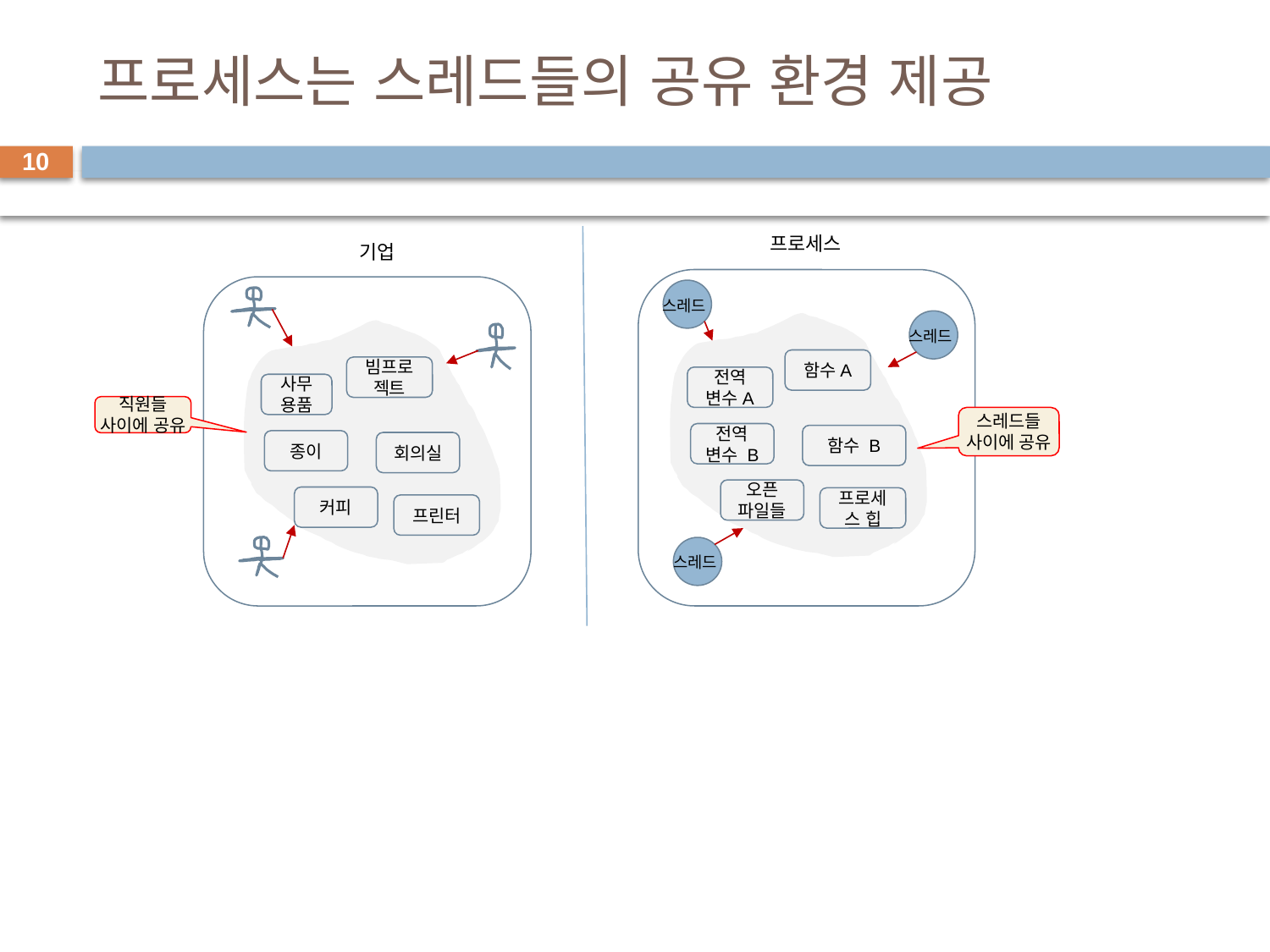

# 프로세스는 스레드들의 공유 환경 제공
10
프로세스
기업

스레드

스레드
함수A
빔프로젝트
전역 변수A
사무용품
직원들 사이에 공유
스레드들 사이에 공유
전역 변수 B
함수 B
종이
회의실
오픈 파일들
커피
프로세스 힙
프린터

스레드